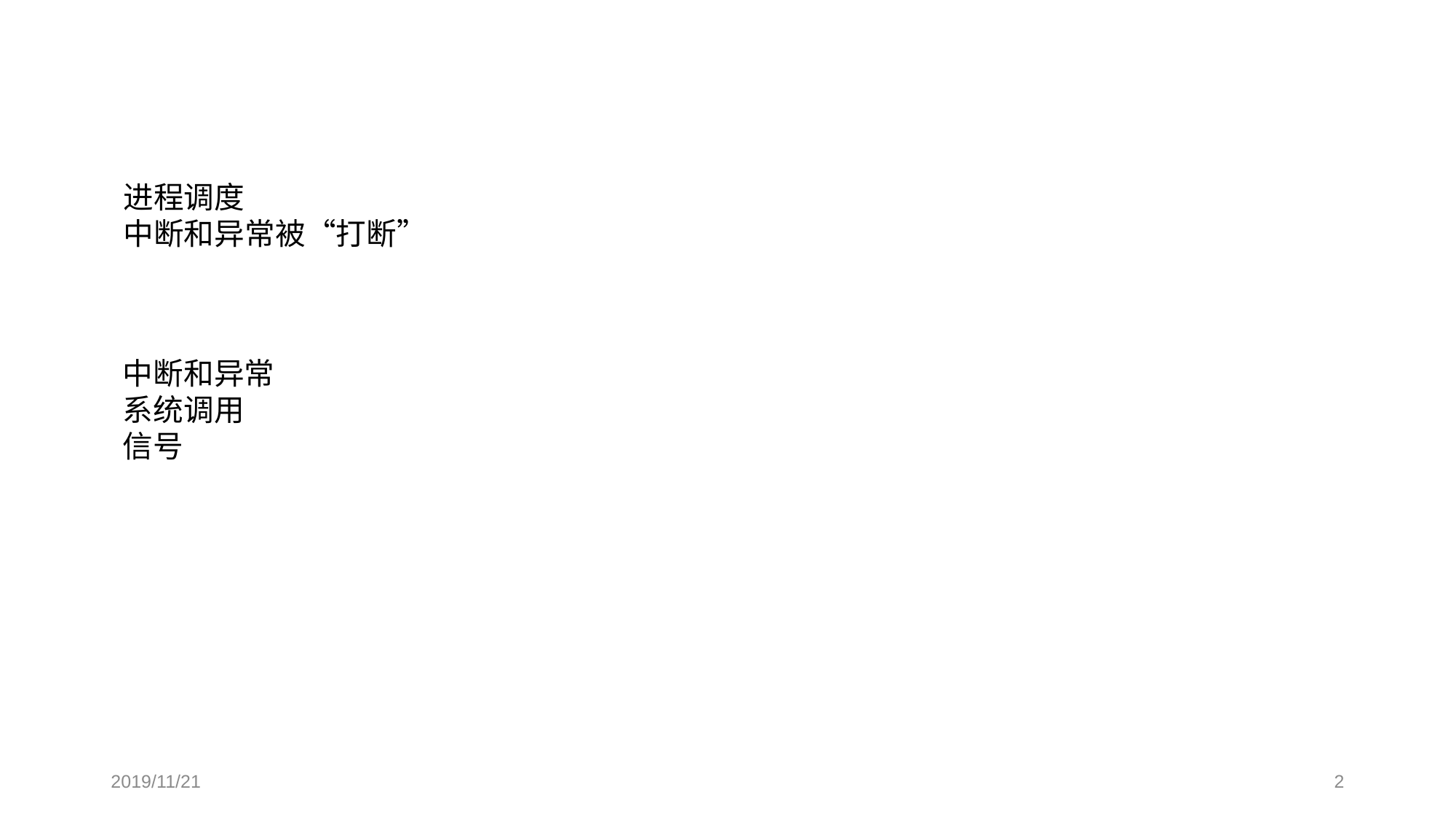

进程调度
中断和异常被“打断”
中断和异常
系统调用
信号
2019/11/21
2